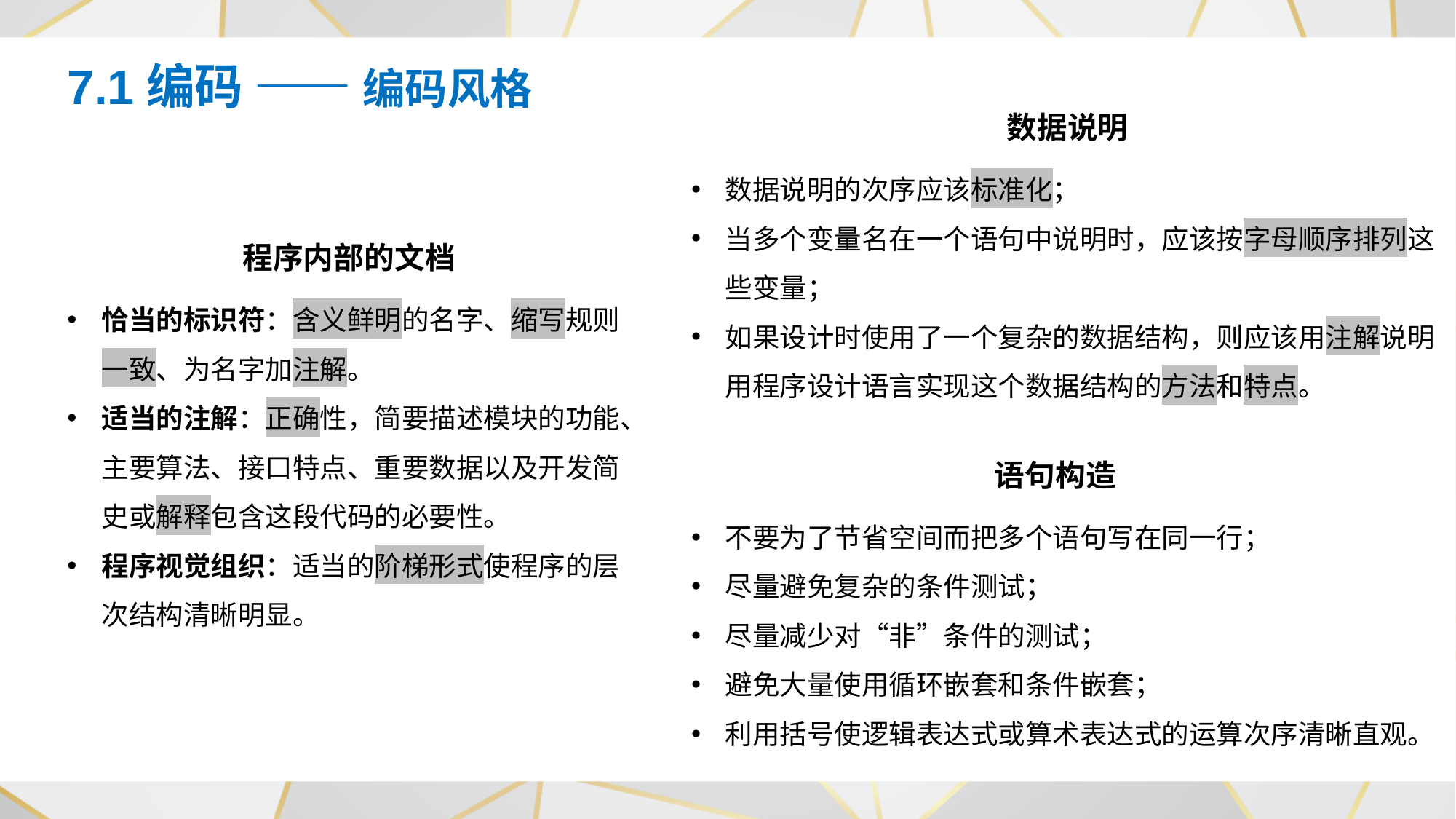

7.1编码 —— 编码风格
数据说明
数据说明的次序应该标准化；
当多个变量名在一个语句中说明时，应该按字母顺序排列这些变量；
如果设计时使用了一个复杂的数据结构，则应该用注解说明用程序设计语言实现这个数据结构的方法和特点。
程序内部的文档
恰当的标识符：含义鲜明的名字、缩写规则一致、为名字加注解。
适当的注解：正确性，简要描述模块的功能、主要算法、接口特点、重要数据以及开发简史或解释包含这段代码的必要性。
程序视觉组织：适当的阶梯形式使程序的层次结构清晰明显。
语句构造
不要为了节省空间而把多个语句写在同一行；
尽量避免复杂的条件测试；
尽量减少对“非”条件的测试；
避免大量使用循环嵌套和条件嵌套；
利用括号使逻辑表达式或算术表达式的运算次序清晰直观。